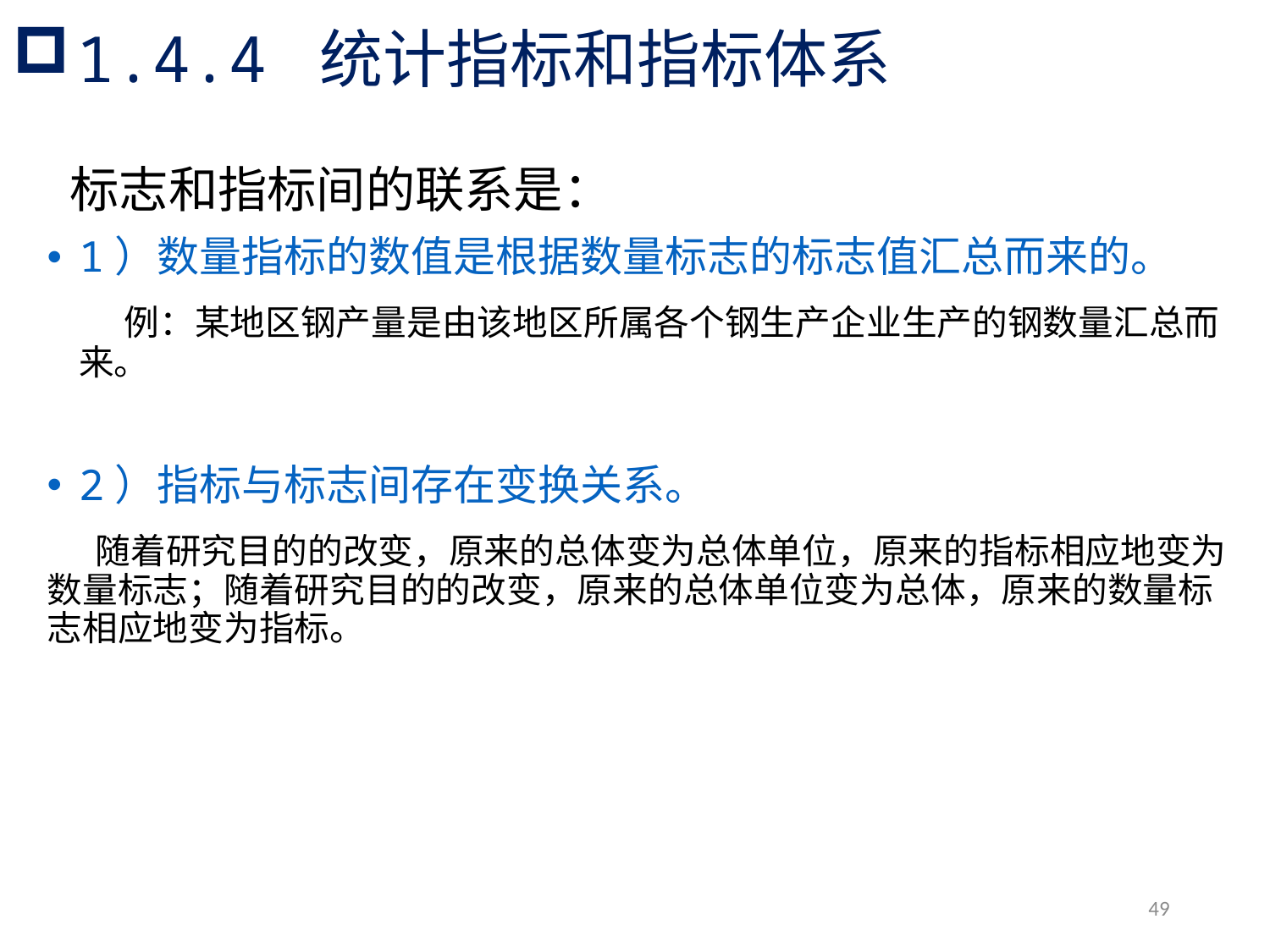

# 1.4.4 统计指标和指标体系
 标志和指标间的联系是：
1）数量指标的数值是根据数量标志的标志值汇总而来的。
       例：某地区钢产量是由该地区所属各个钢生产企业生产的钢数量汇总而来。

2）指标与标志间存在变换关系。
    随着研究目的的改变，原来的总体变为总体单位，原来的指标相应地变为数量标志；随着研究目的的改变，原来的总体单位变为总体，原来的数量标志相应地变为指标。
49